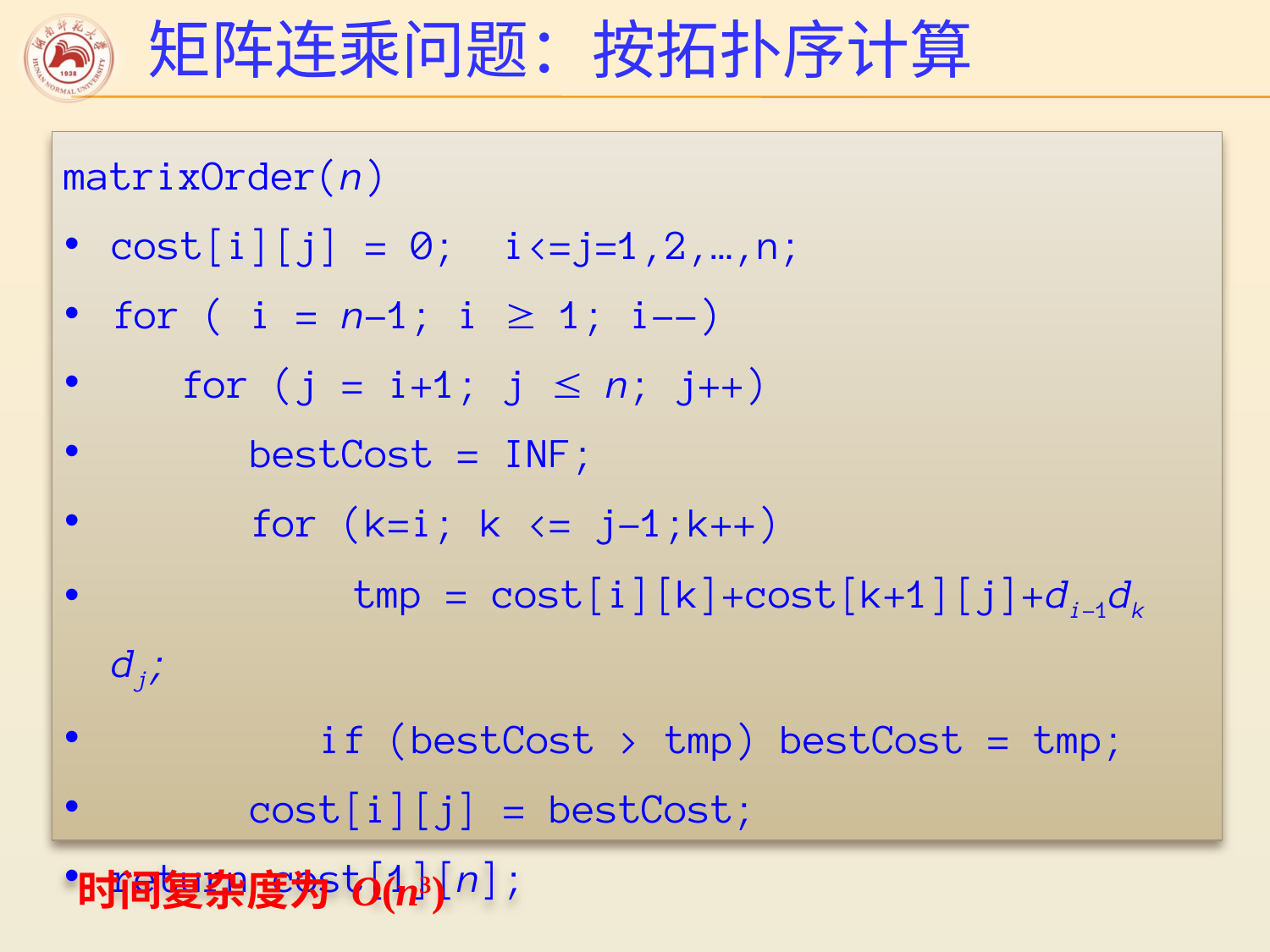

# 矩阵连乘问题：按拓扑序计算
matrixOrder(n)
cost[i][j] = 0;  i<=j=1,2,…,n;
for ( i = n-1; i ≥ 1; i--)
   for (j = i+1; j ≤ n; j++)
      bestCost = INF;
      for (k=i; k <= j-1;k++)
 	     tmp = cost[i][k]+cost[k+1][j]+di-1dk dj;
         if (bestCost > tmp) bestCost = tmp;
      cost[i][j] = bestCost;
return cost[1][n];
时间复杂度为 O(n3)